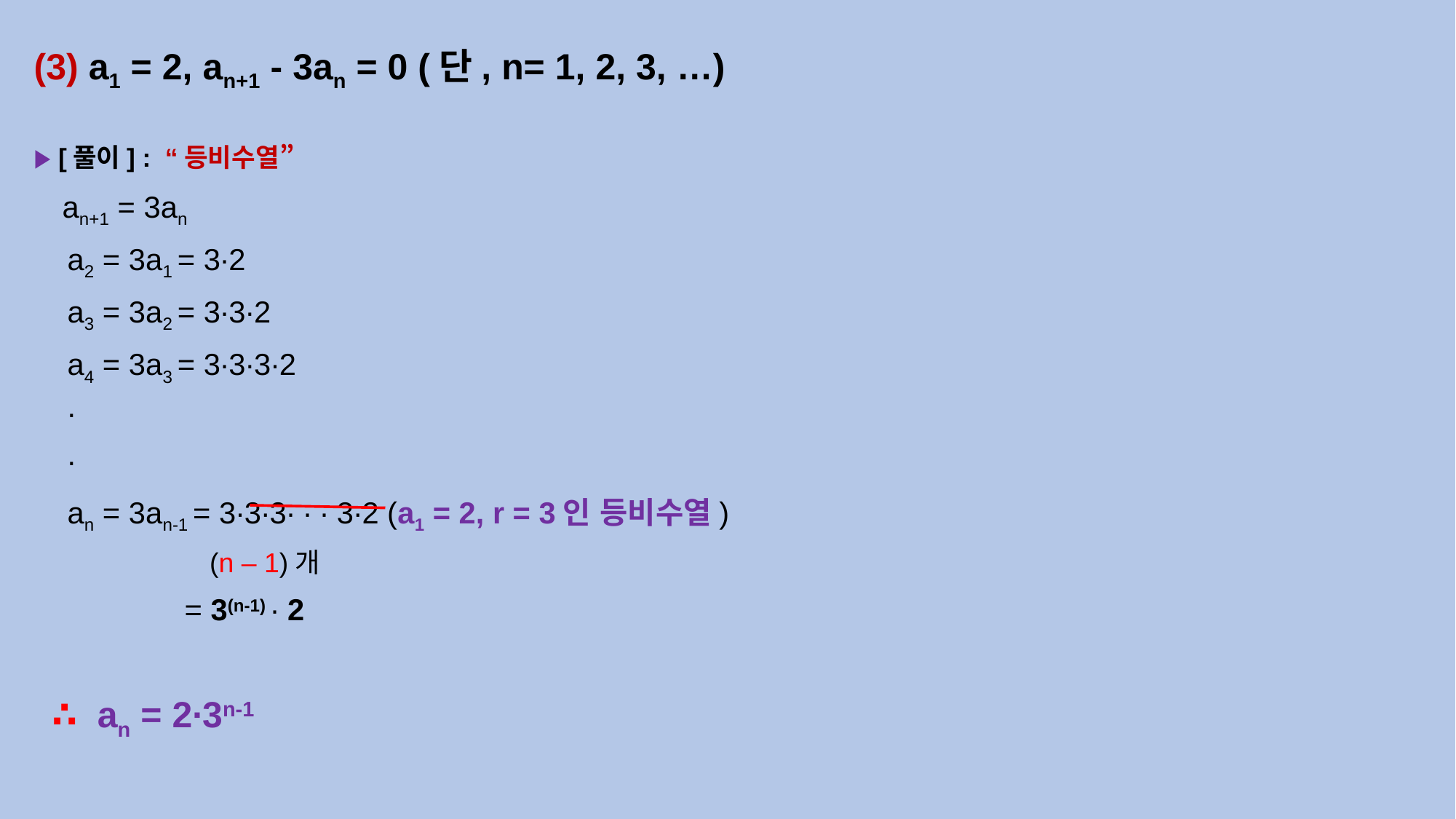

(3) a1 = 2, an+1 - 3an = 0 (단, n= 1, 2, 3, …)

▶ [풀이] :  “등비수열”
    an+1 = 3an
    a2 = 3a1 = 3∙2
    a3 = 3a2 = 3∙3∙2
    a4 = 3a3 = 3∙3∙3∙2
    ∙
    ∙
    an = 3an-1 = 3∙3∙3∙ ∙ ∙ 3∙2 (a1 = 2, r = 3인 등비수열)
                     (n – 1)개
                  = 3(n-1) ∙ 2

  ∴  an = 2∙3n-1